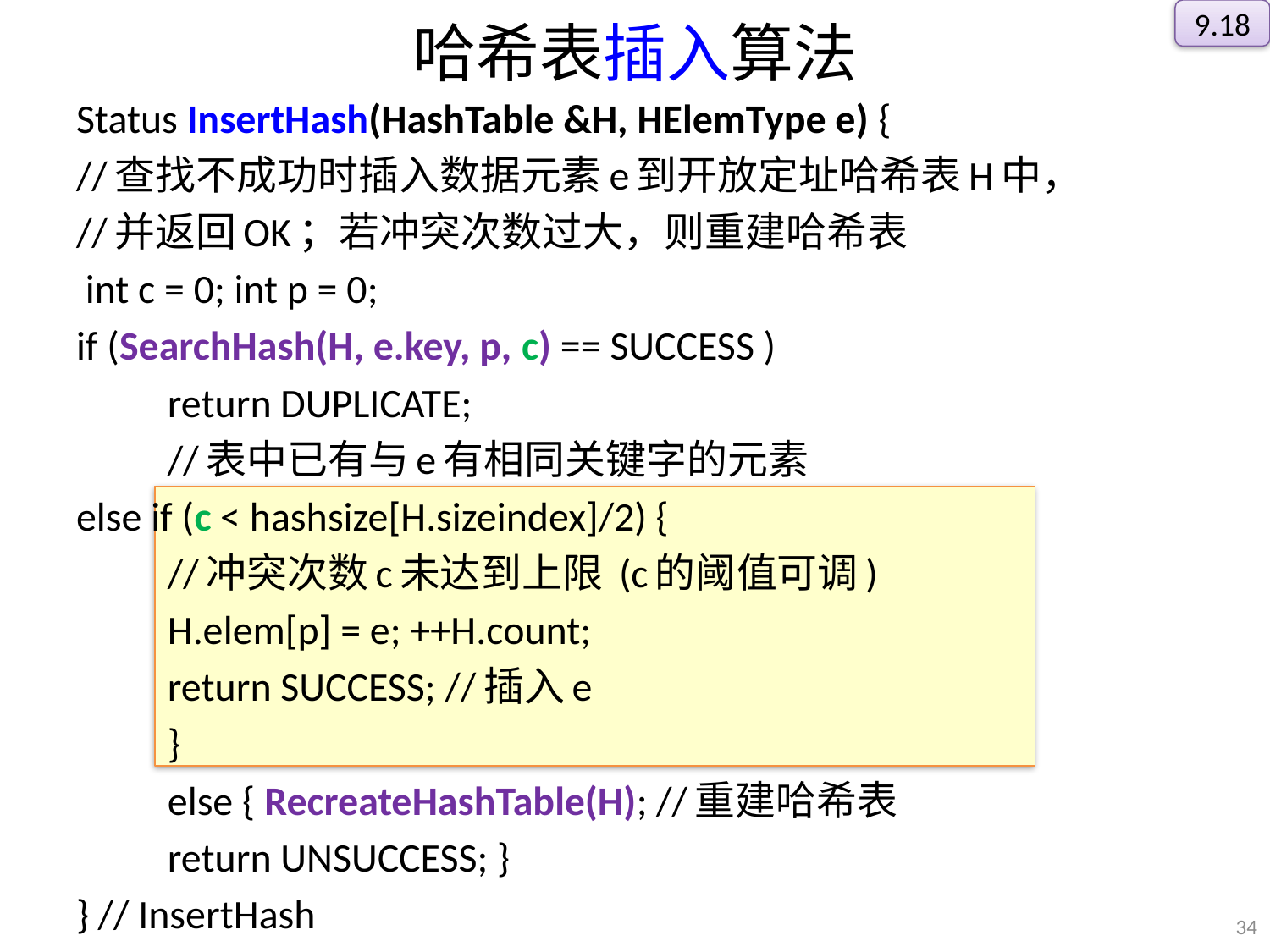

9.18
# 哈希表插入算法
Status InsertHash(HashTable &H, HElemType e) {
//查找不成功时插入数据元素e到开放定址哈希表H中，
//并返回OK；若冲突次数过大，则重建哈希表
 int c = 0; int p = 0;
if (SearchHash(H, e.key, p, c) == SUCCESS )
	return DUPLICATE;
	//表中已有与e有相同关键字的元素
else if (c < hashsize[H.sizeindex]/2) {
	//冲突次数c未达到上限 (c的阈值可调)
	H.elem[p] = e; ++H.count;
	return SUCCESS; //插入e
	}
	else { RecreateHashTable(H); //重建哈希表
		return UNSUCCESS; }
} // InsertHash

34